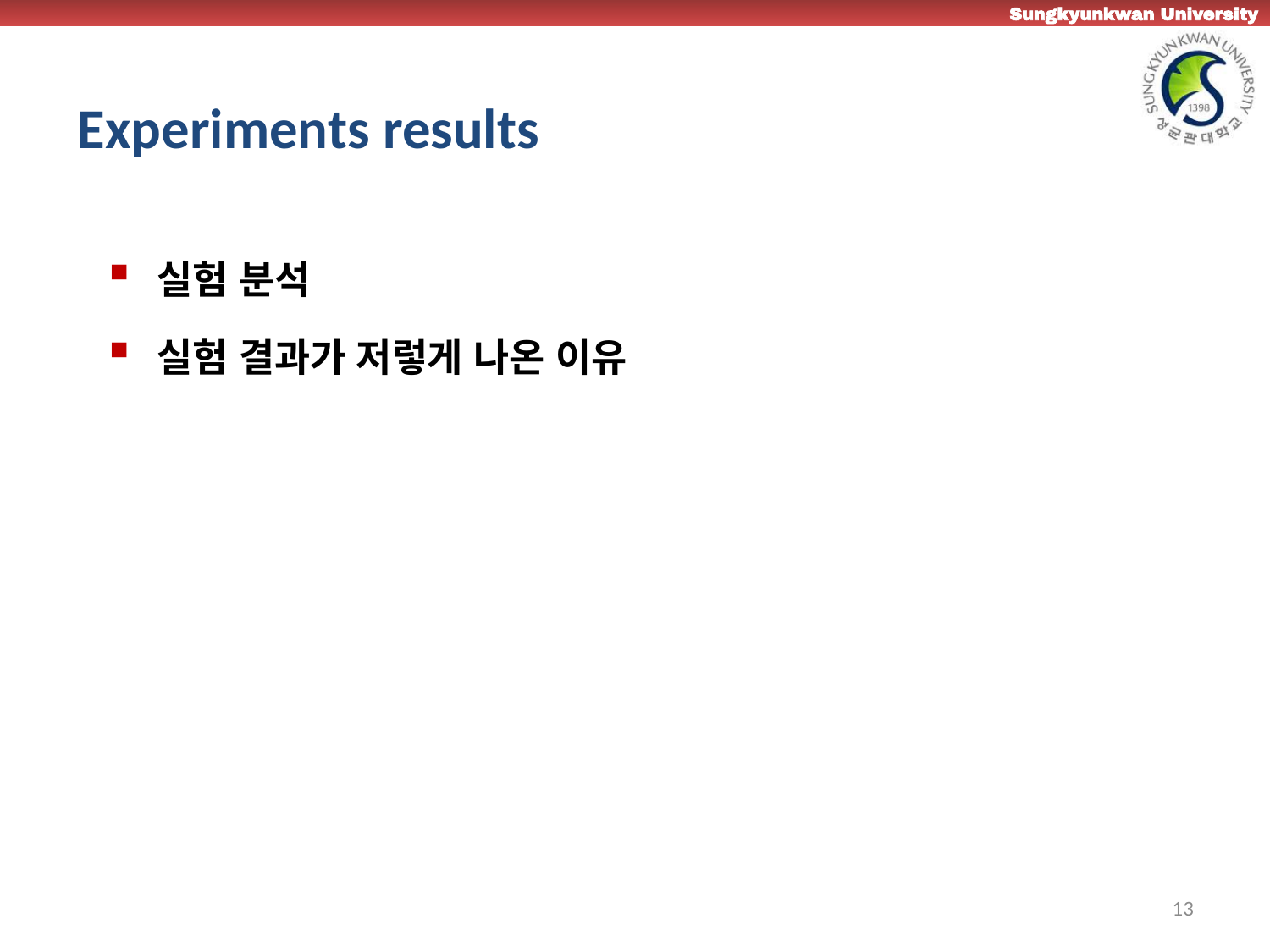

# Experiments results
실험 분석
실험 결과가 저렇게 나온 이유

13